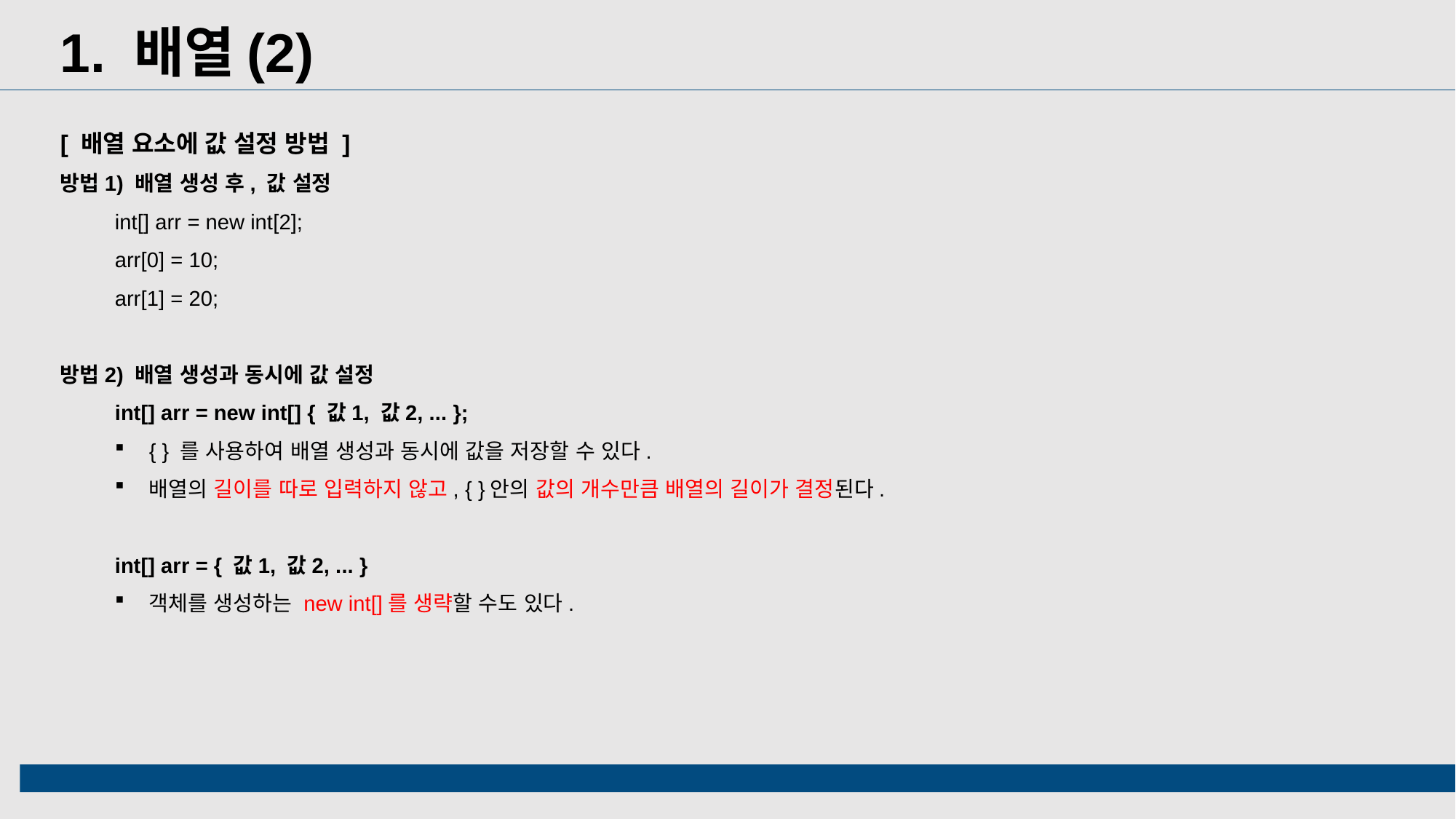

1. 배열(2)
[ 배열 요소에 값 설정 방법 ]
방법1) 배열 생성 후, 값 설정
int[] arr = new int[2];
arr[0] = 10;
arr[1] = 20;

방법2) 배열 생성과 동시에 값 설정
int[] arr = new int[] { 값1, 값2, ... };
{ } 를 사용하여 배열 생성과 동시에 값을 저장할 수 있다.
배열의 길이를 따로 입력하지 않고, { }안의 값의 개수만큼 배열의 길이가 결정된다.

int[] arr = { 값1, 값2, ... }
객체를 생성하는 new int[]를 생략할 수도 있다.